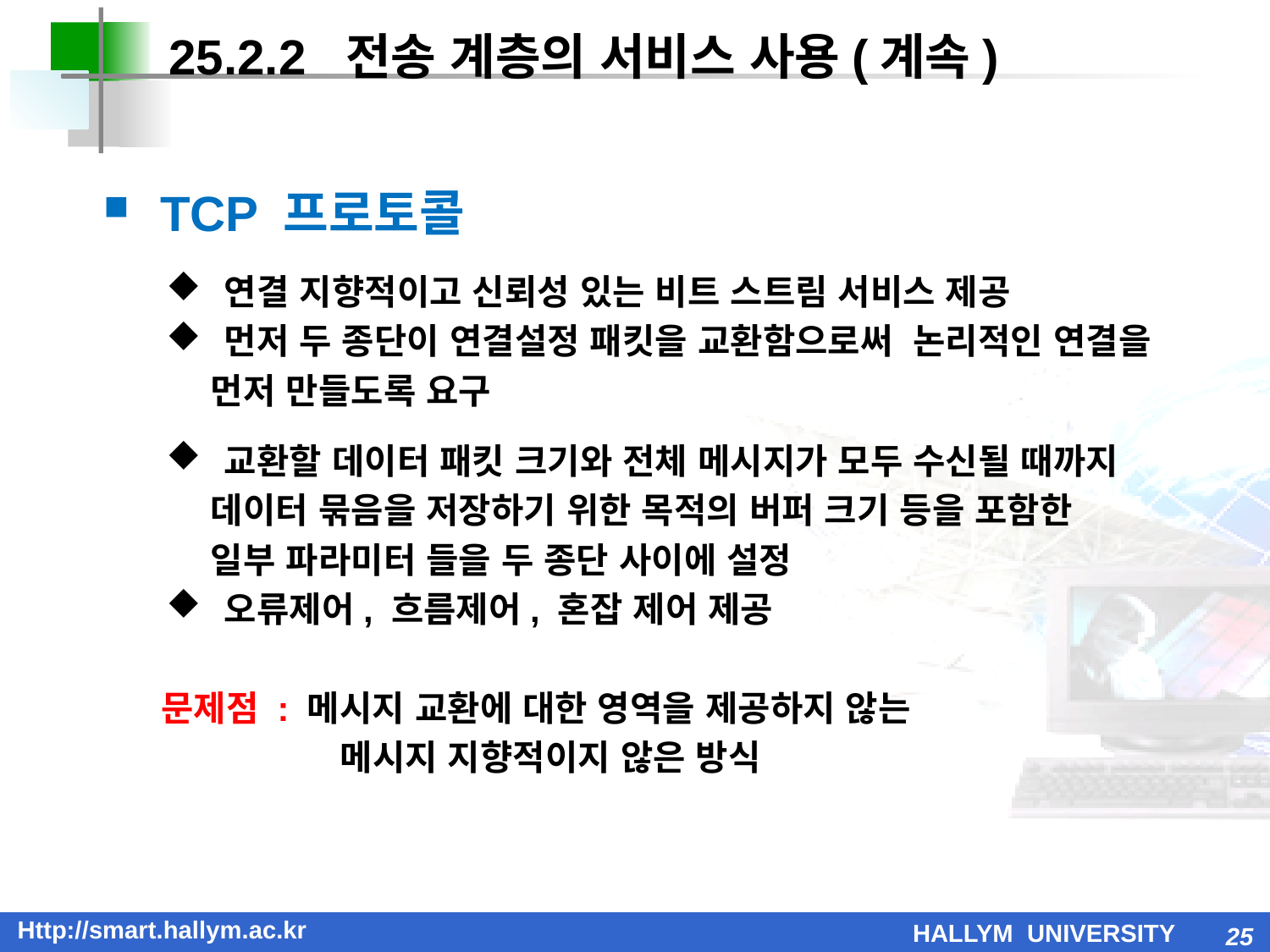

25.2.2  전송 계층의 서비스 사용(계속)

 TCP 프로토콜
 연결 지향적이고 신뢰성 있는 비트 스트림 서비스 제공
 먼저 두 종단이 연결설정 패킷을 교환함으로써  논리적인 연결을
          먼저 만들도록 요구
 교환할 데이터 패킷 크기와 전체 메시지가 모두 수신될 때까지
          데이터 묶음을 저장하기 위한 목적의 버퍼 크기 등을 포함한
          일부 파라미터 들을 두 종단 사이에 설정
 오류제어, 흐름제어, 혼잡 제어 제공

     문제점 : 메시지 교환에 대한 영역을 제공하지 않는
                       메시지 지향적이지 않은 방식

25